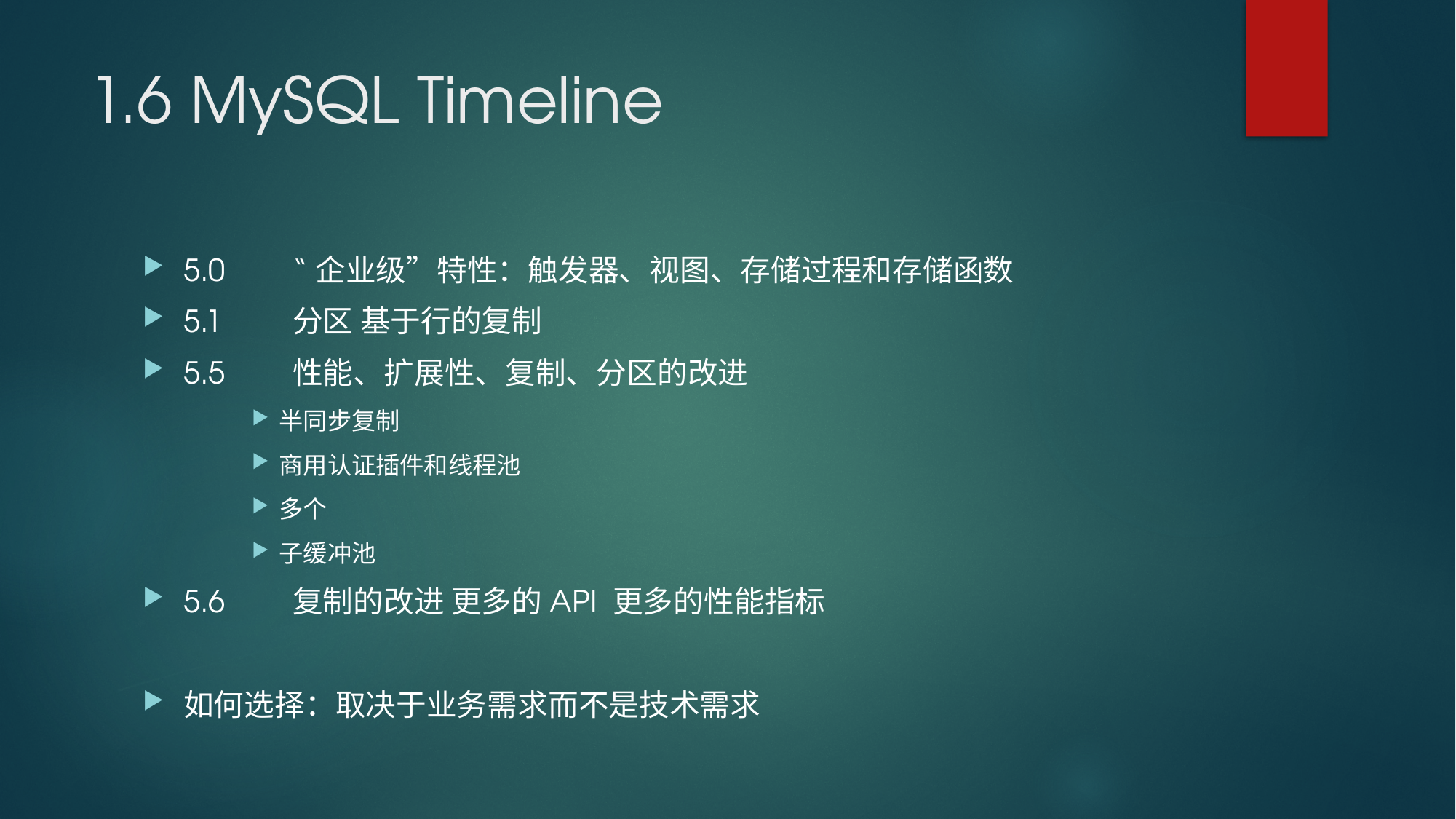

# 1.6 MySQL Timeline
5.0	“企业级”特性：触发器、视图、存储过程和存储函数
5.1	分区 基于行的复制
5.5	性能、扩展性、复制、分区的改进
半同步复制
商用认证插件和线程池
多个
子缓冲池
5.6	复制的改进 更多的API 更多的性能指标

如何选择：取决于业务需求而不是技术需求